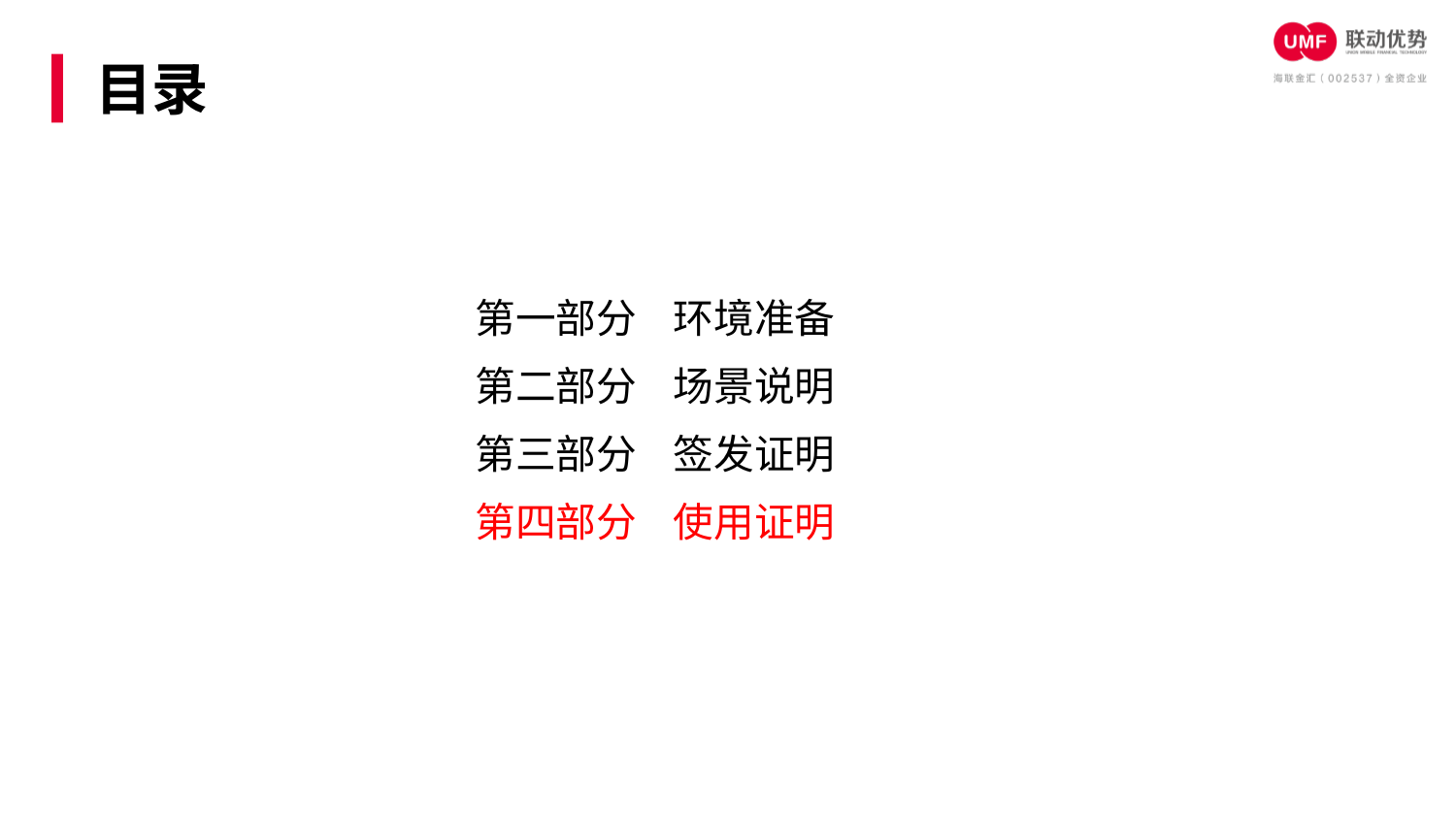

目录
第一部分    环境准备
第二部分    场景说明
第三部分    签发证明
第四部分    使用证明